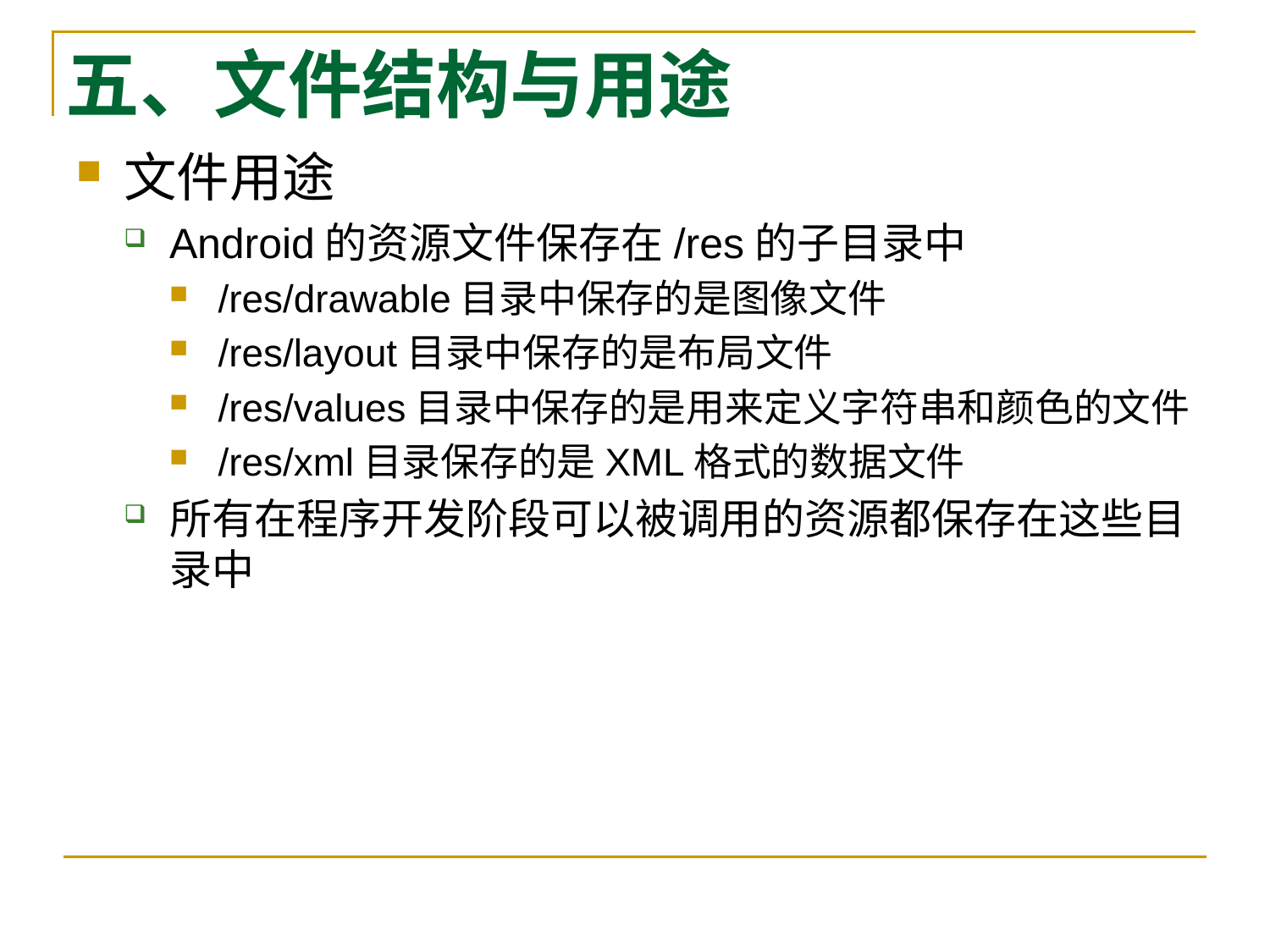

# 五、文件结构与用途
文件用途
Android的资源文件保存在/res的子目录中
/res/drawable目录中保存的是图像文件
/res/layout目录中保存的是布局文件
/res/values目录中保存的是用来定义字符串和颜色的文件
/res/xml目录保存的是XML格式的数据文件
所有在程序开发阶段可以被调用的资源都保存在这些目录中